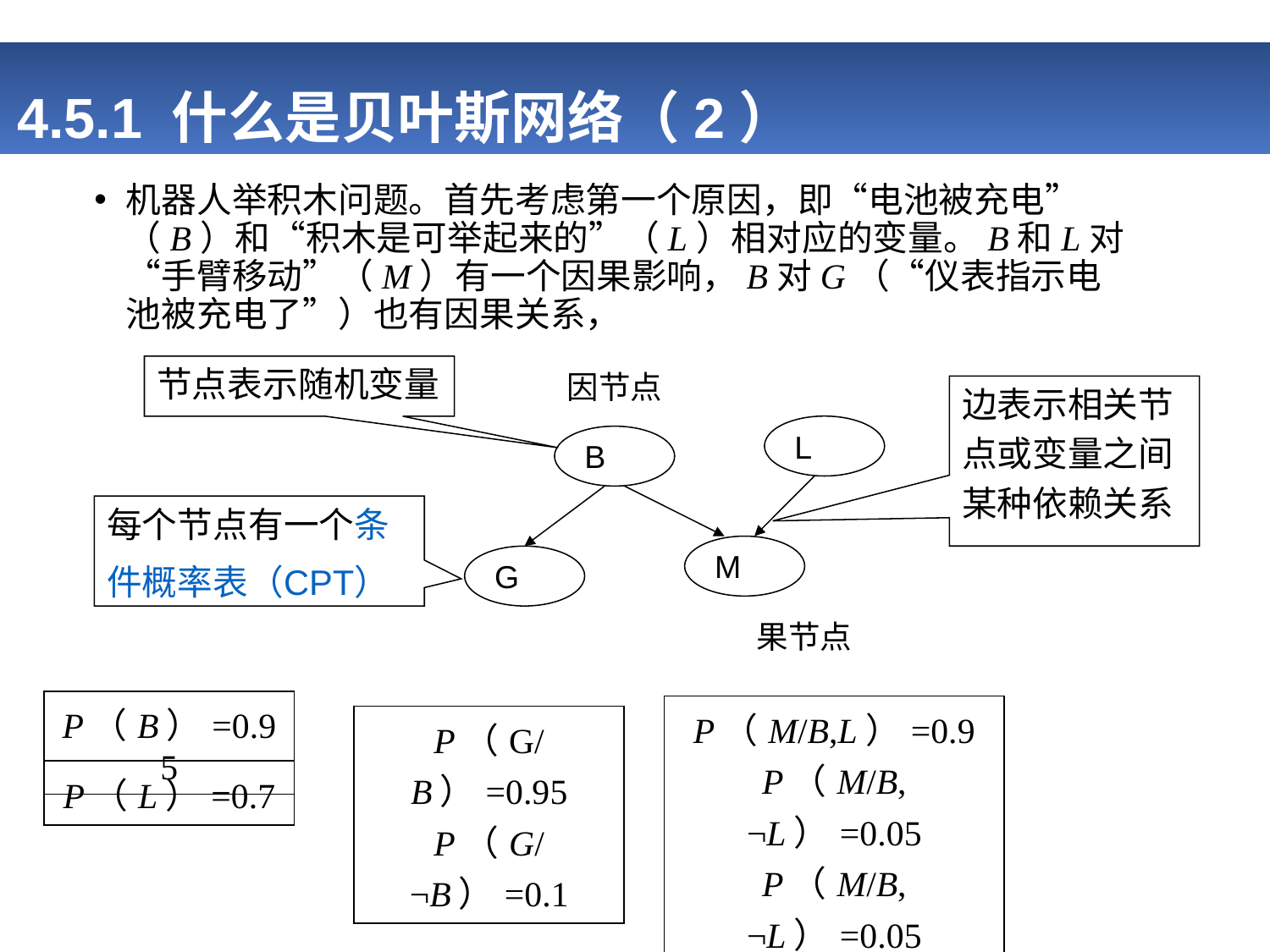

# 4.5.1 什么是贝叶斯网络（2）
机器人举积木问题。首先考虑第一个原因，即“电池被充电”（B）和“积木是可举起来的”（L）相对应的变量。B和L对“手臂移动”（M）有一个因果影响，B对G（“仪表指示电池被充电了”）也有因果关系，
节点表示随机变量
因节点
边表示相关节
点或变量之间
某种依赖关系

L
B

每个节点有一个条
件概率表（CPT）
M
G
果节点
| P（B）=0.95 |
| --- |
| P（M/B,L）=0.9 P（M/B, ¬L）=0.05 P（M/B, ¬L）=0.05 P（M/¬B, ¬L）=0.0 |
| --- |
| P（G/B）=0.95 P（G/¬B）=0.1 |
| --- |
| P（L）=0.7 |
| --- |